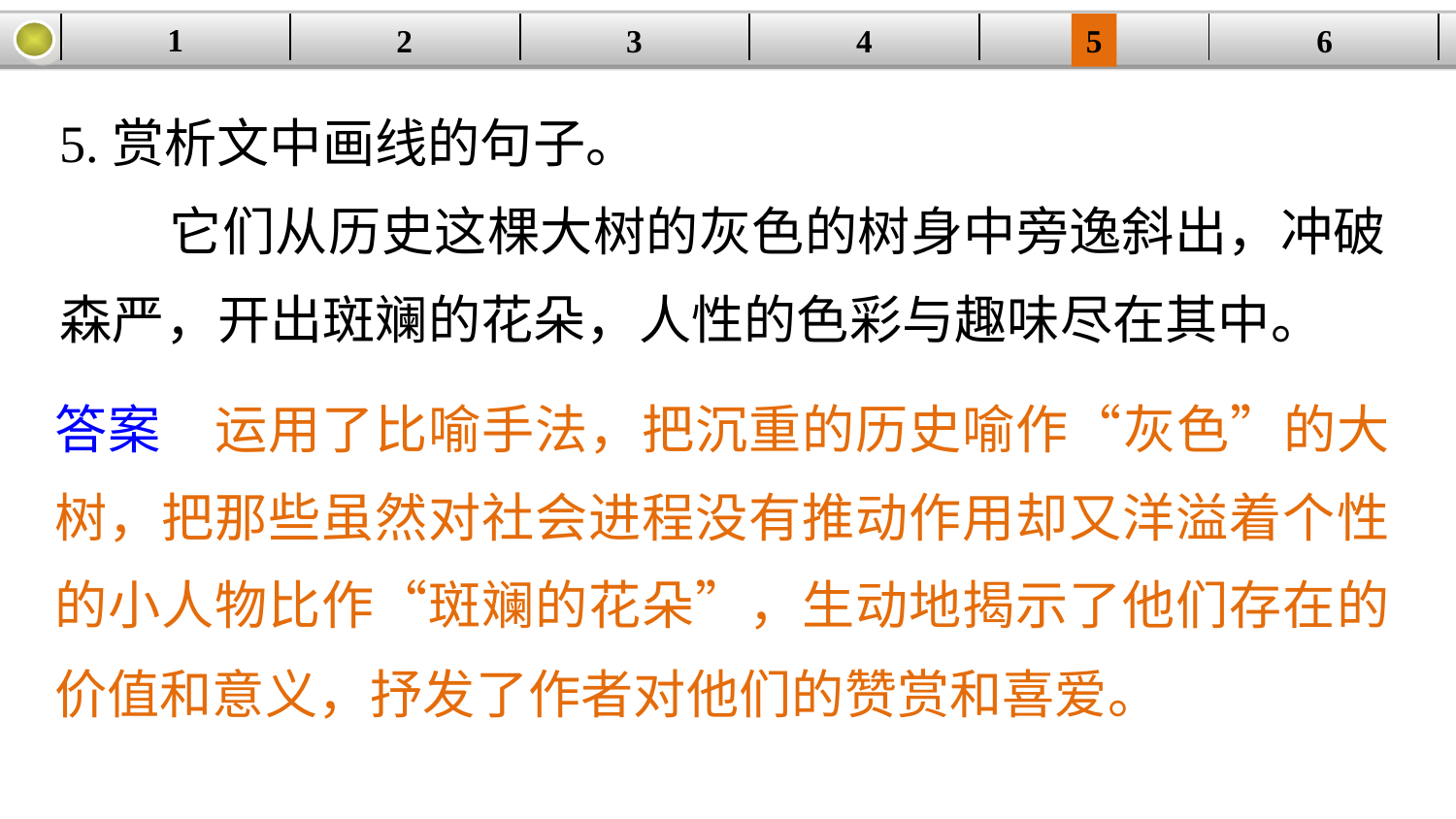

1
2
3
4
|  |  |  |  |  |  |
| --- | --- | --- | --- | --- | --- |
5
6

5.赏析文中画线的句子。
        它们从历史这棵大树的灰色的树身中旁逸斜出，冲破森严，开出斑斓的花朵，人性的色彩与趣味尽在其中。
答案　运用了比喻手法，把沉重的历史喻作“灰色”的大树，把那些虽然对社会进程没有推动作用却又洋溢着个性的小人物比作“斑斓的花朵”，生动地揭示了他们存在的价值和意义，抒发了作者对他们的赞赏和喜爱。